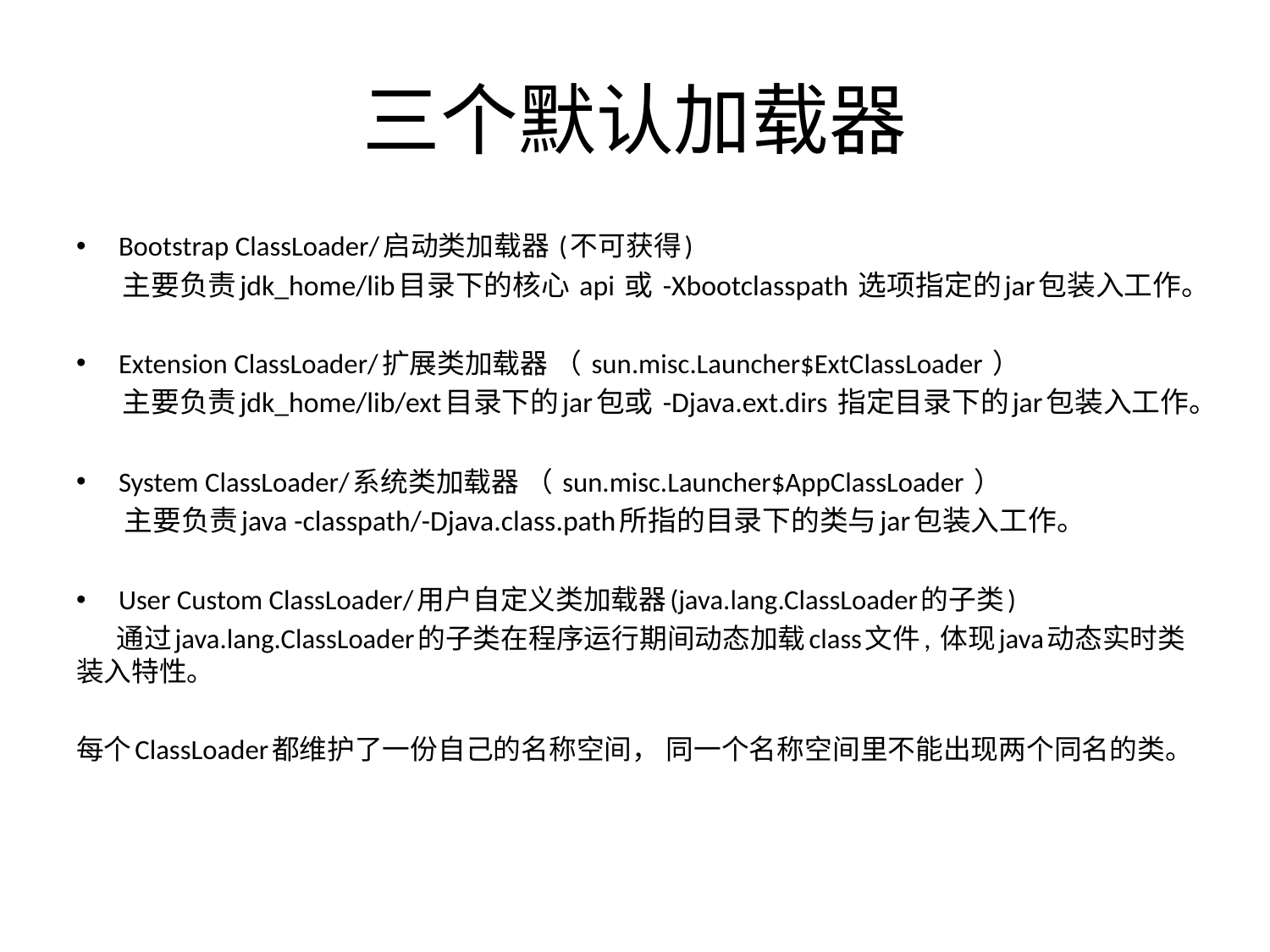

# 三个默认加载器
Bootstrap ClassLoader/启动类加载器 (不可获得)
       主要负责jdk_home/lib目录下的核心 api 或 -Xbootclasspath 选项指定的jar包装入工作。

Extension ClassLoader/扩展类加载器 （ sun.misc.Launcher$ExtClassLoader ）
       主要负责jdk_home/lib/ext目录下的jar包或 -Djava.ext.dirs 指定目录下的jar包装入工作。

System ClassLoader/系统类加载器 （ sun.misc.Launcher$AppClassLoader ）
       主要负责java -classpath/-Djava.class.path所指的目录下的类与jar包装入工作。

User Custom ClassLoader/用户自定义类加载器(java.lang.ClassLoader的子类)
      通过java.lang.ClassLoader的子类在程序运行期间动态加载class文件, 体现java动态实时类装入特性。

每个ClassLoader都维护了一份自己的名称空间， 同一个名称空间里不能出现两个同名的类。